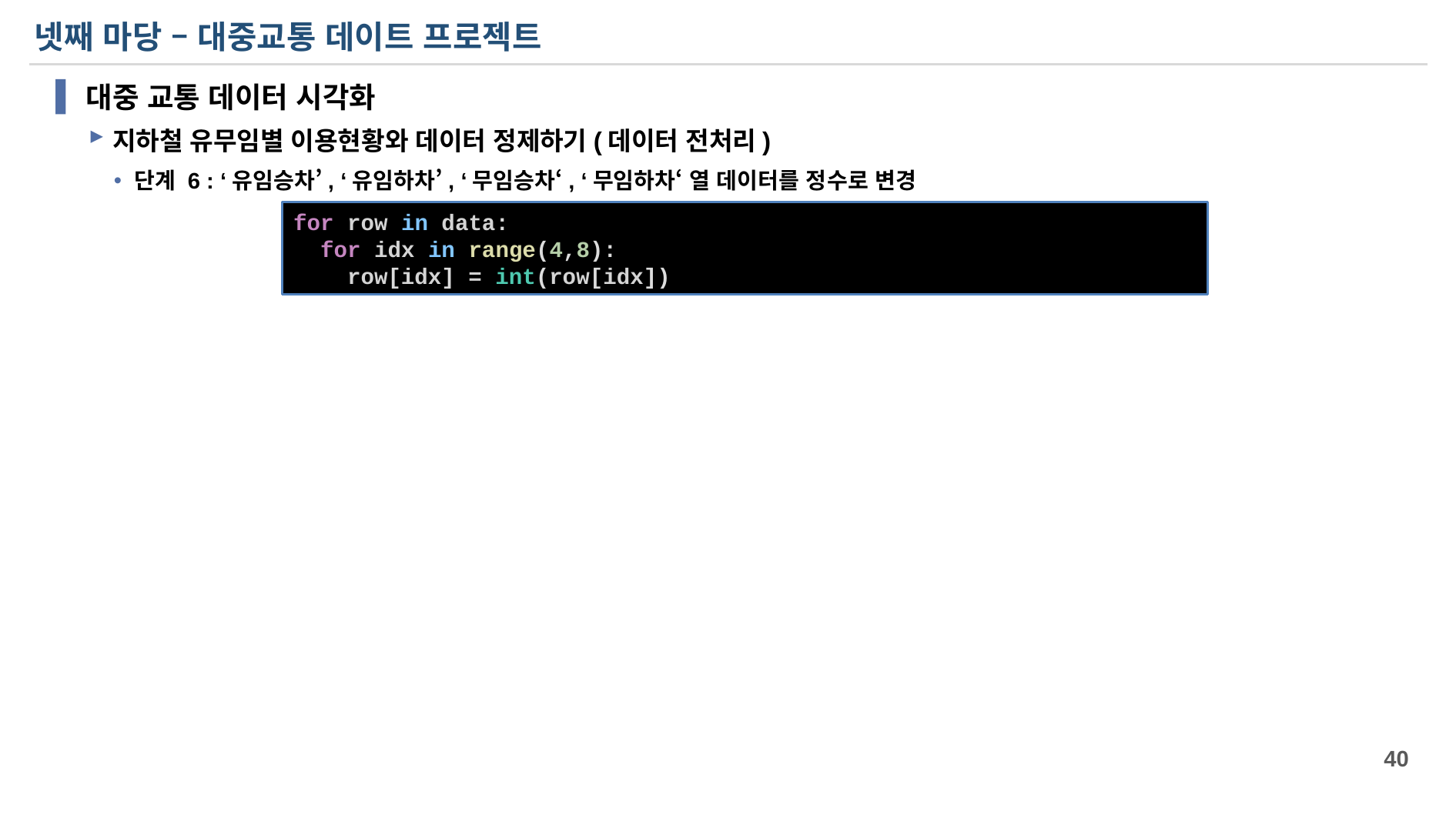

# 넷째 마당 – 대중교통 데이트 프로젝트
대중 교통 데이터 시각화
지하철 유무임별 이용현황와 데이터 정제하기(데이터 전처리)
단계 6 : ‘유임승차’, ‘유임하차’, ‘무임승차‘, ‘무임하차‘ 열 데이터를 정수로 변경

for row in data:
  for idx in range(4,8):
    row[idx] = int(row[idx])
40